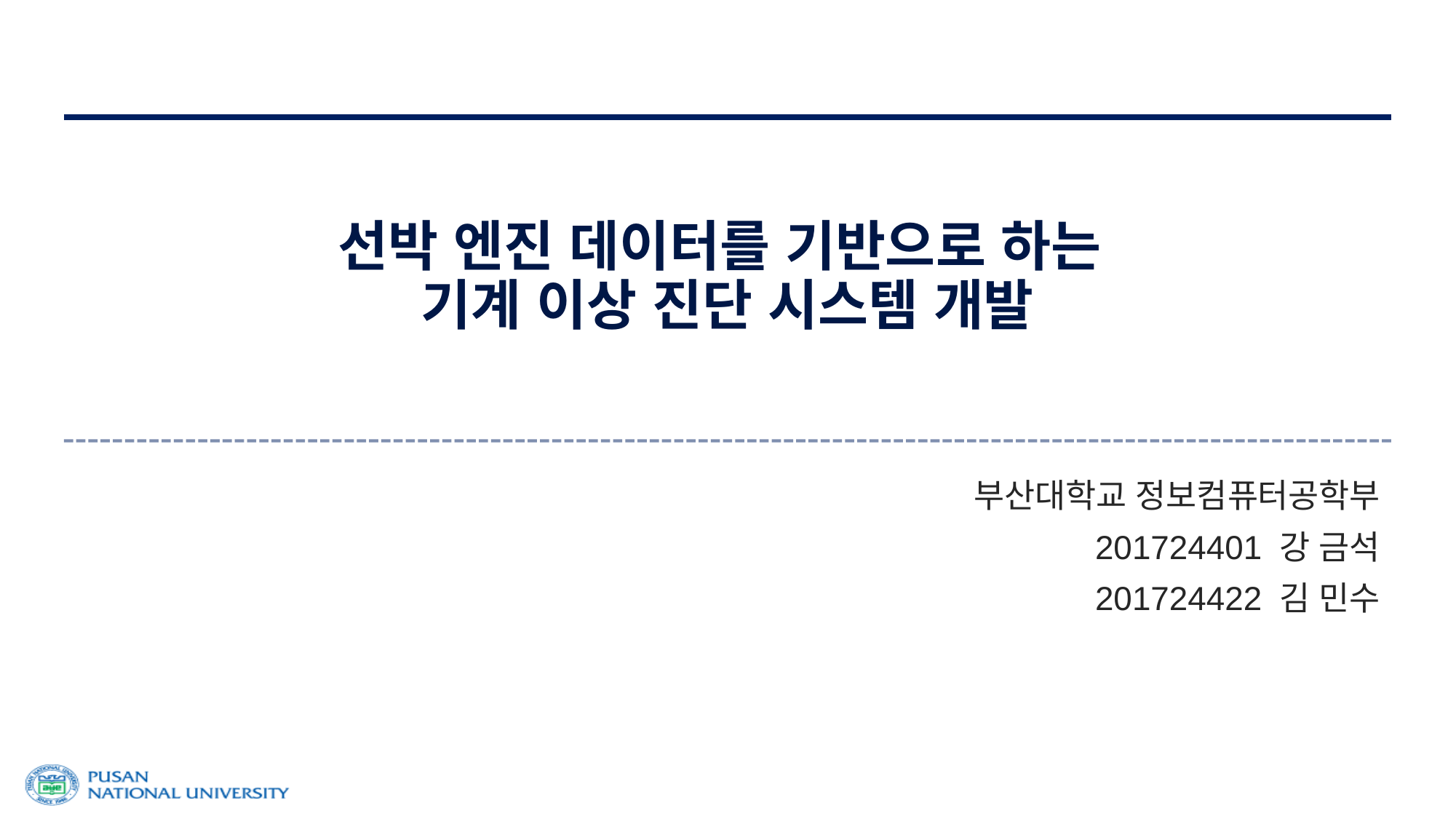

# 선박 엔진 데이터를 기반으로 하는
기계 이상 진단 시스템 개발
부산대학교 정보컴퓨터공학부
201724401 강 금석
201724422 김 민수